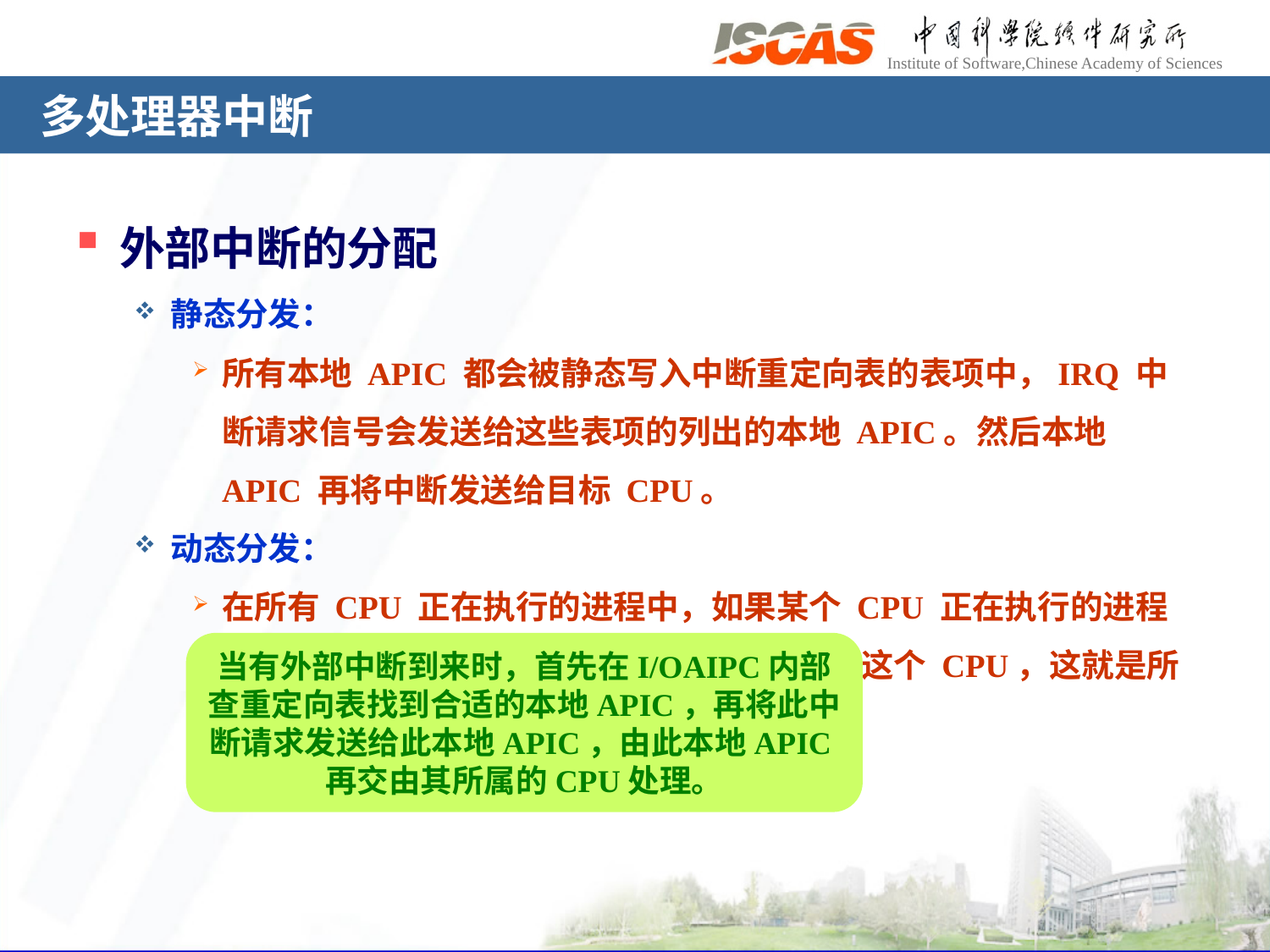

# 多处理器中断
外部中断的分配
静态分发：
所有本地 APIC 都会被静态写入中断重定向表的表项中，IRQ 中断请求信号会发送给这些表项的列出的本地 APIC。然后本地 APIC 再将中断发送给目标 CPU。
动态分发：
在所有 CPU 正在执行的进程中，如果某个 CPU 正在执行的进程的优先级最低，IRQ 中断请求信号就传递给这个 CPU，这就是所谓的最低优先级模式。
当有外部中断到来时，首先在I/OAIPC内部查重定向表找到合适的本地APIC，再将此中断请求发送给此本地APIC，由此本地APIC再交由其所属的CPU处理。